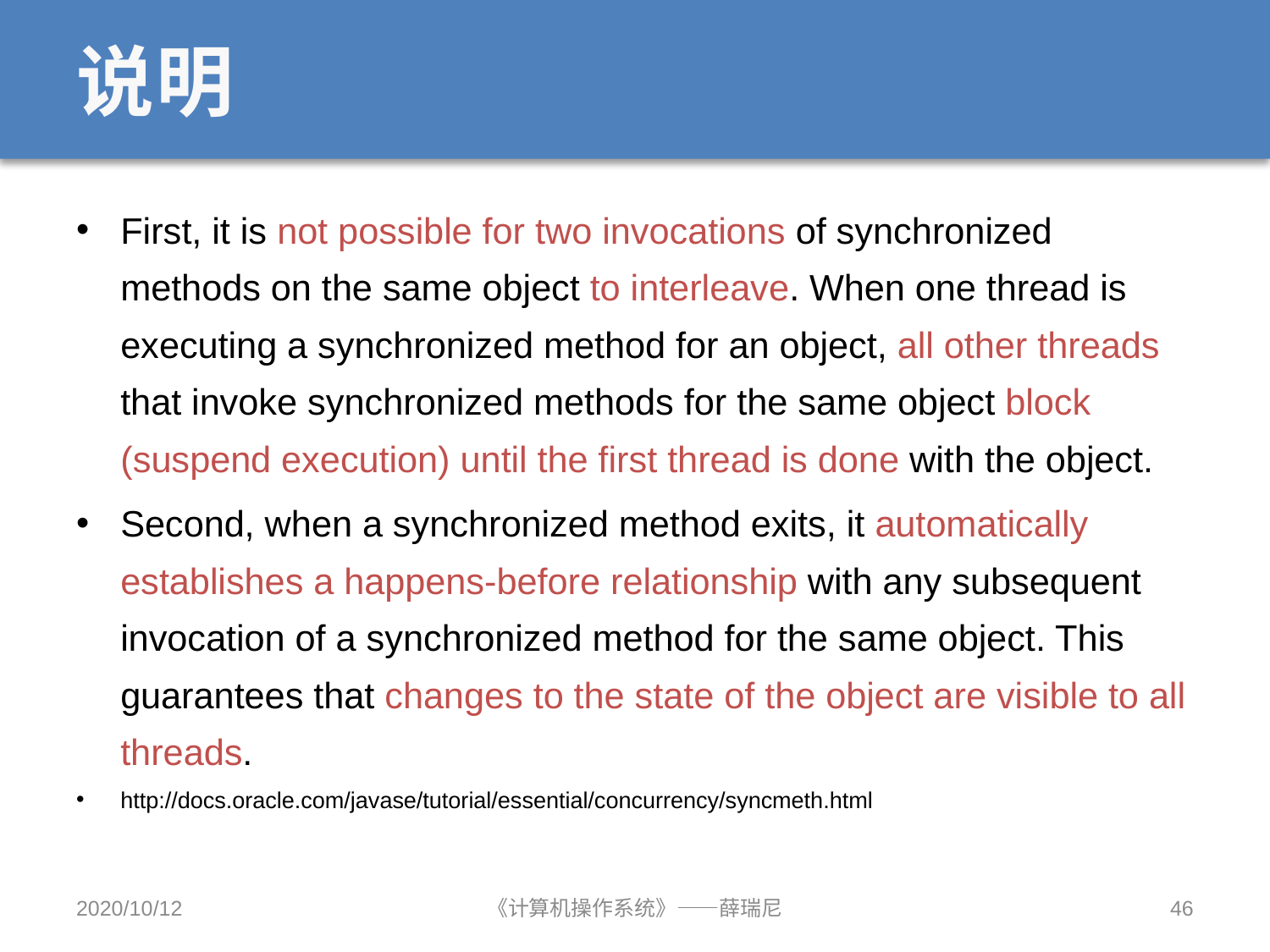

# 说明
First, it is not possible for two invocations of synchronized methods on the same object to interleave. When one thread is executing a synchronized method for an object, all other threads that invoke synchronized methods for the same object block (suspend execution) until the first thread is done with the object.
Second, when a synchronized method exits, it automatically establishes a happens-before relationship with any subsequent invocation of a synchronized method for the same object. This guarantees that changes to the state of the object are visible to all threads.
http://docs.oracle.com/javase/tutorial/essential/concurrency/syncmeth.html
2020/10/12
《计算机操作系统》——薛瑞尼
46